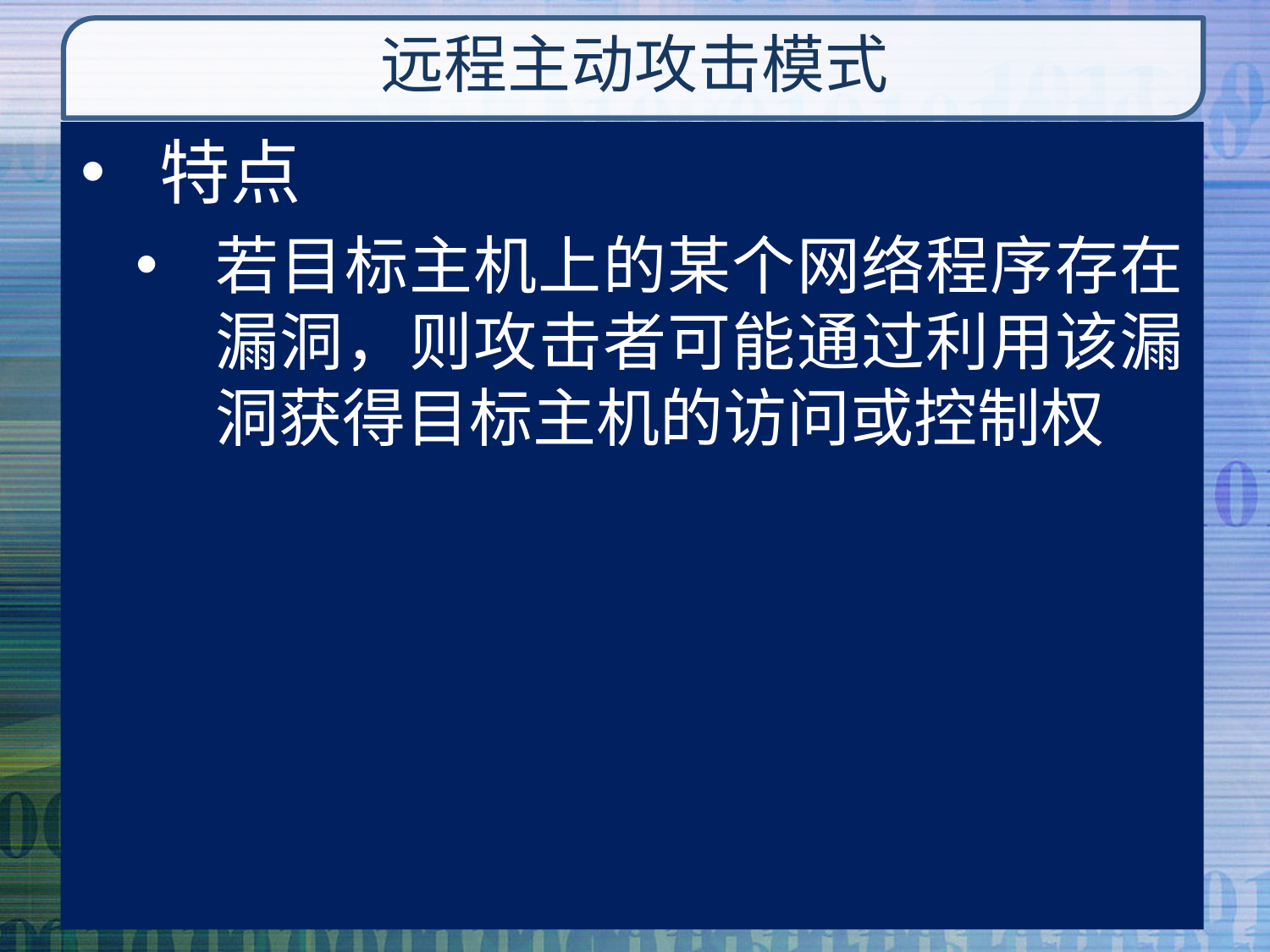

# 远程主动攻击模式
特点
若目标主机上的某个网络程序存在漏洞，则攻击者可能通过利用该漏洞获得目标主机的访问或控制权